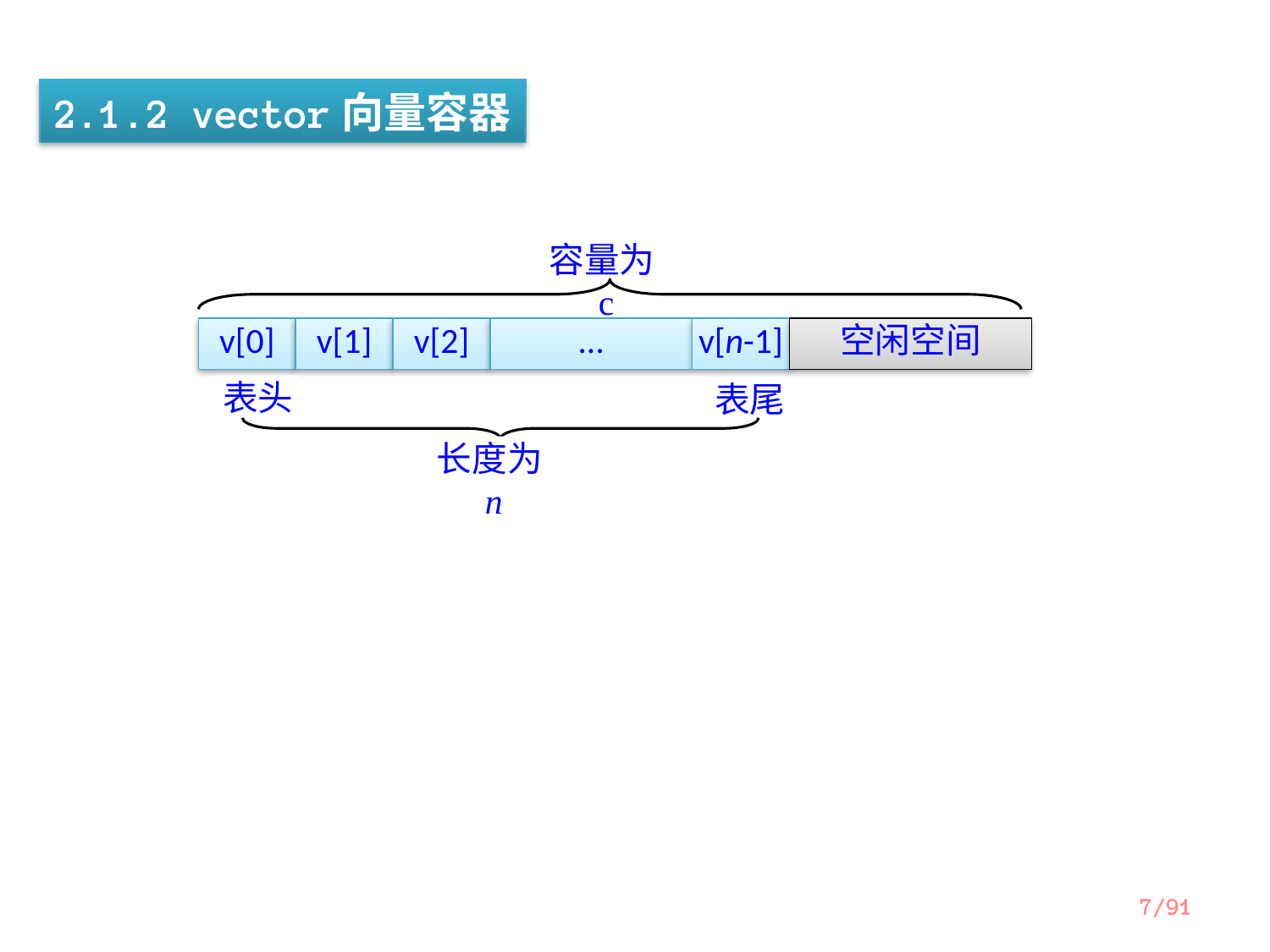

2.1.2 vector向量容器

容量为c
v[0]
v[1]
v[2]
…
v[n-1]
空闲空间
表头
表尾
长度为n
7/91